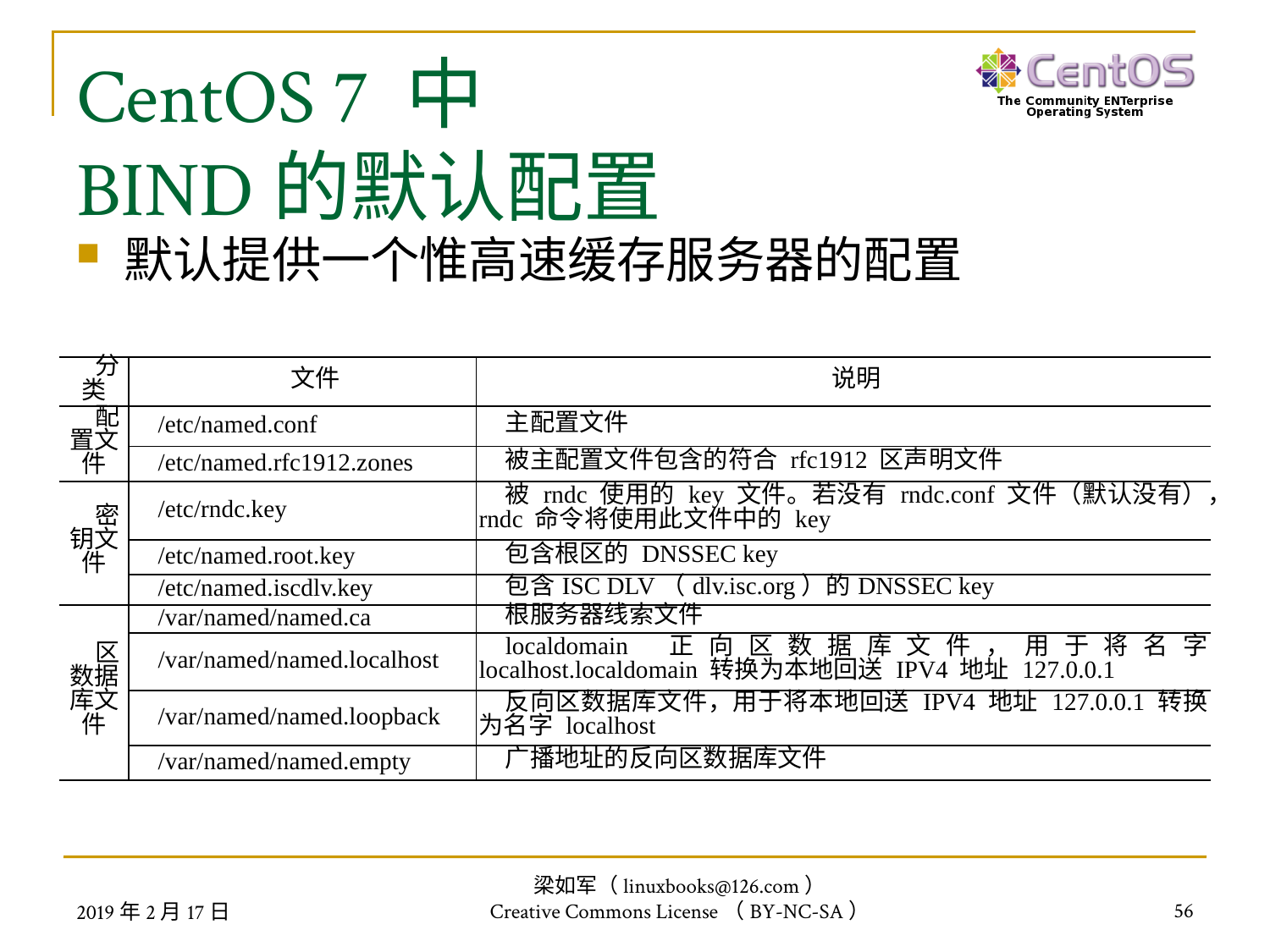

# CentOS 7 中 BIND的默认配置
默认提供一个惟高速缓存服务器的配置
| 分类 | 文件 | 说明 |
| --- | --- | --- |
| 配置文件 | /etc/named.conf | 主配置文件 |
|  | /etc/named.rfc1912.zones | 被主配置文件包含的符合 rfc1912 区声明文件 |
| 密钥文件 | /etc/rndc.key | 被 rndc 使用的 key 文件。若没有 rndc.conf 文件（默认没有），rndc 命令将使用此文件中的 key |
|  | /etc/named.root.key | 包含根区的 DNSSEC key |
|  | /etc/named.iscdlv.key | 包含ISC DLV（dlv.isc.org）的DNSSEC key |
| 区数据库文件 | /var/named/named.ca | 根服务器线索文件 |
|  | /var/named/named.localhost | localdomain 正向区数据库文件，用于将名字 localhost.localdomain 转换为本地回送 IPV4 地址 127.0.0.1 |
|  | /var/named/named.loopback | 反向区数据库文件，用于将本地回送 IPV4 地址 127.0.0.1 转换为名字 localhost |
|  | /var/named/named.empty | 广播地址的反向区数据库文件 |
梁如军（linuxbooks@126.com）
Creative Commons License（BY-NC-SA）
2019年2月17日
56